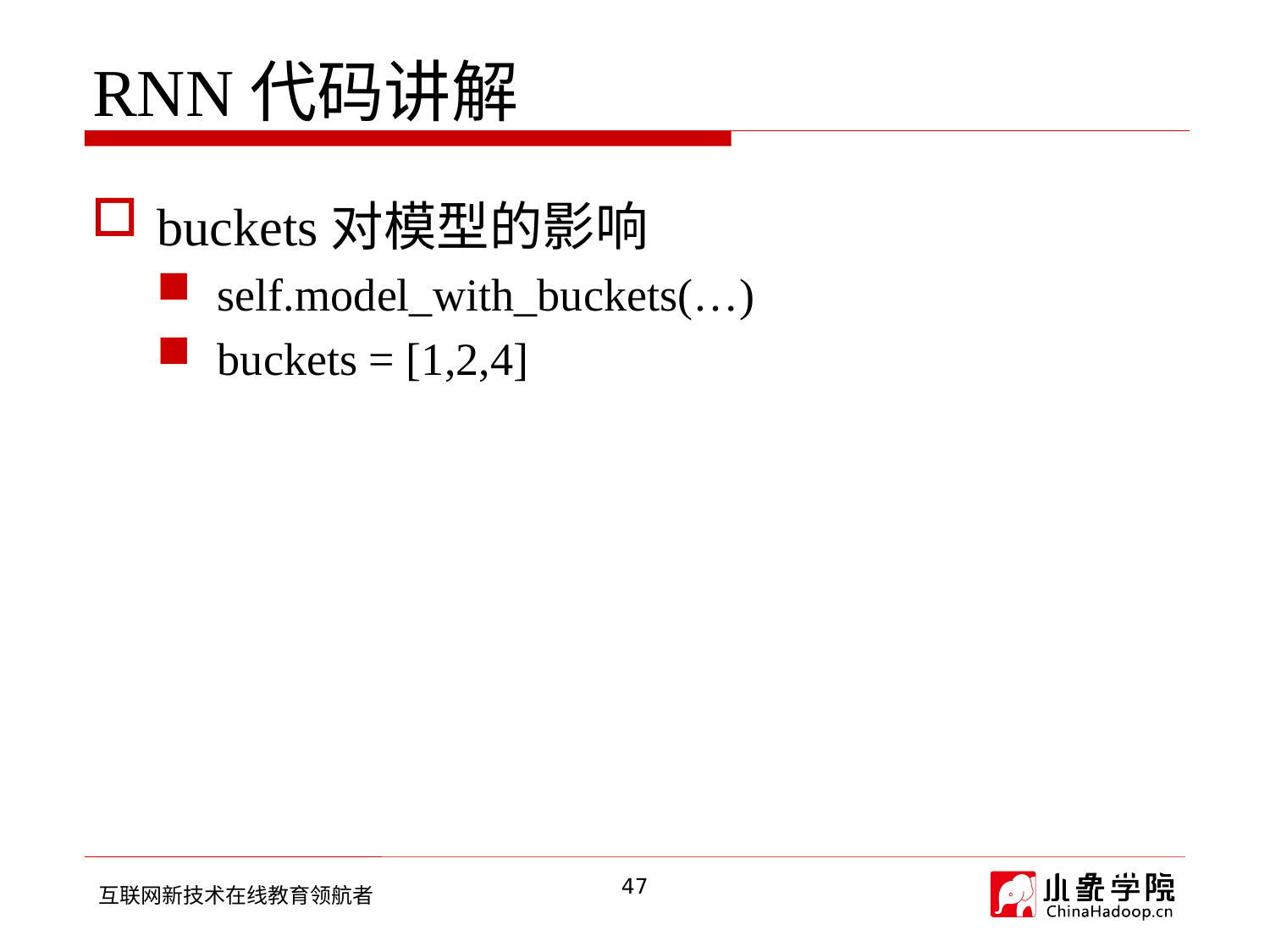

# RNN代码讲解
buckets对模型的影响
self.model_with_buckets(…)
buckets = [1,2,4]
47